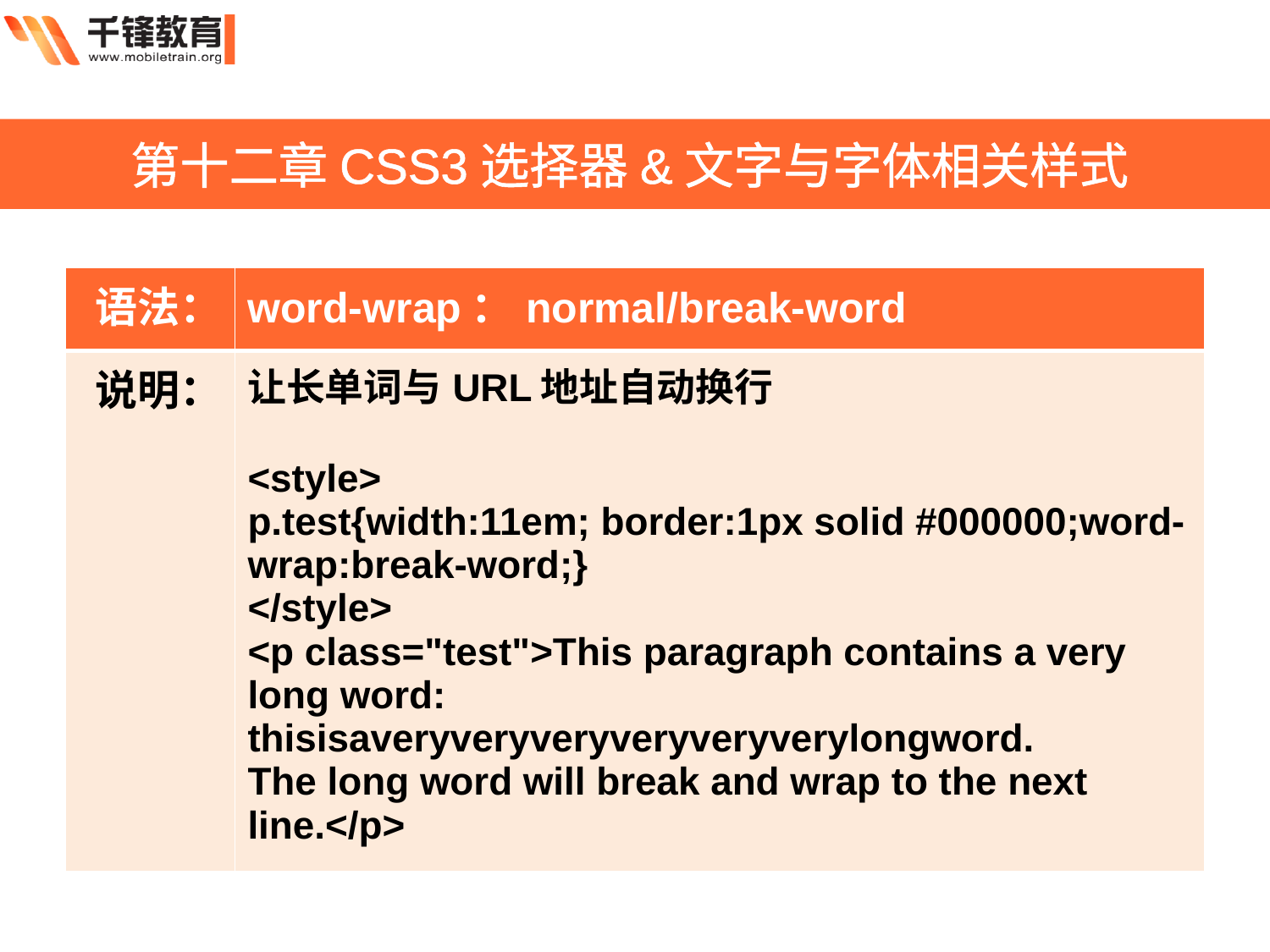

第十二章CSS3选择器&文字与字体相关样式
| 语法： | word-wrap：normal/break-word |
| --- | --- |
| 说明： | 让长单词与URL地址自动换行 <style> p.test{width:11em; border:1px solid #000000;word-wrap:break-word;} </style> <p class="test">This paragraph contains a very long word: thisisaveryveryveryveryveryverylongword. The long word will break and wrap to the next line.</p> |